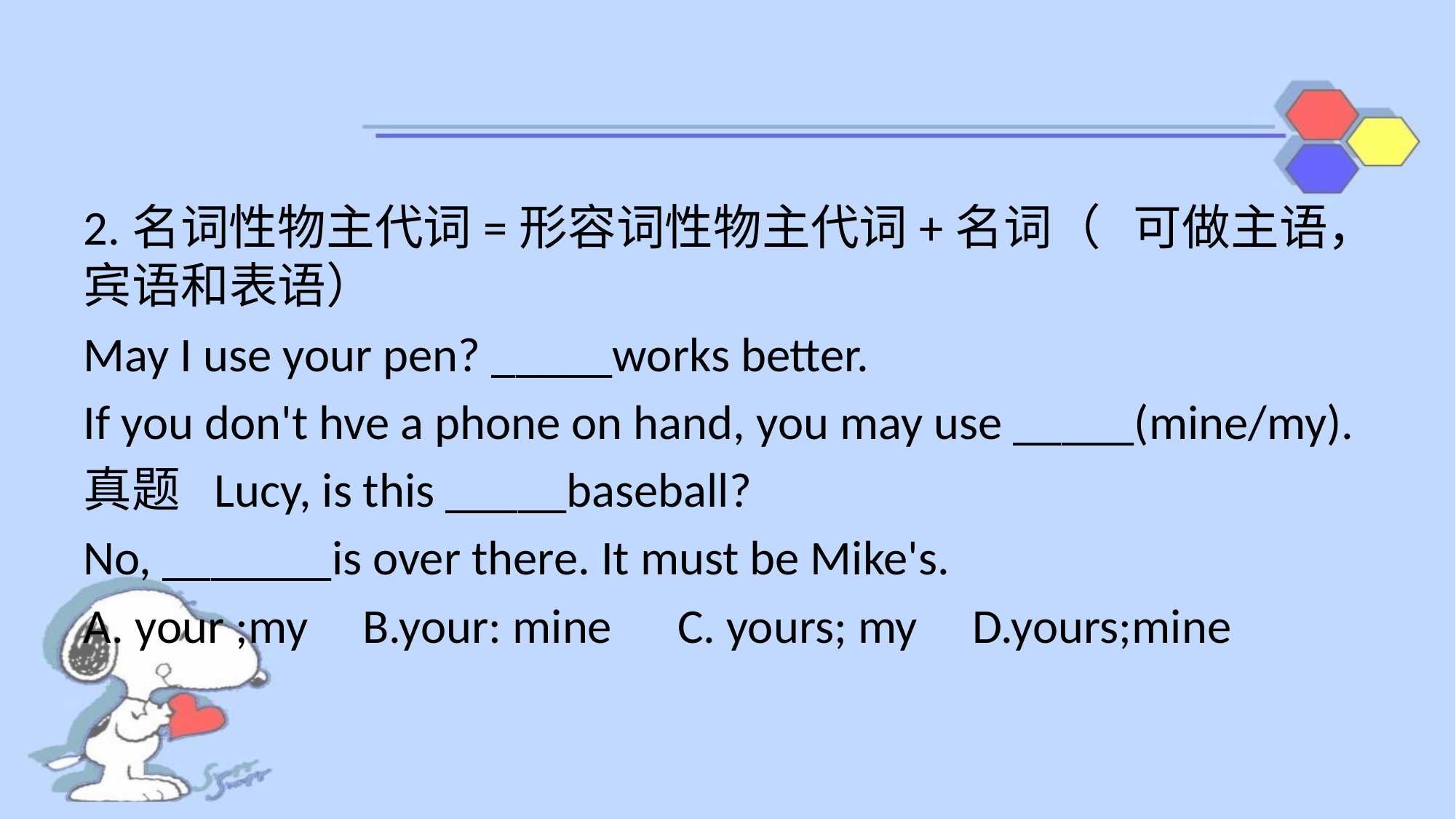

#
2.名词性物主代词=形容词性物主代词+名词（   可做主语，宾语和表语）
May I use your pen? _____works better.
If you don't hve a phone on hand, you may use _____(mine/my).
真题  Lucy, is this _____baseball?
No, _______is over there. It must be Mike's.
A. your ;my     B.your: mine      C. yours; my     D.yours;mine